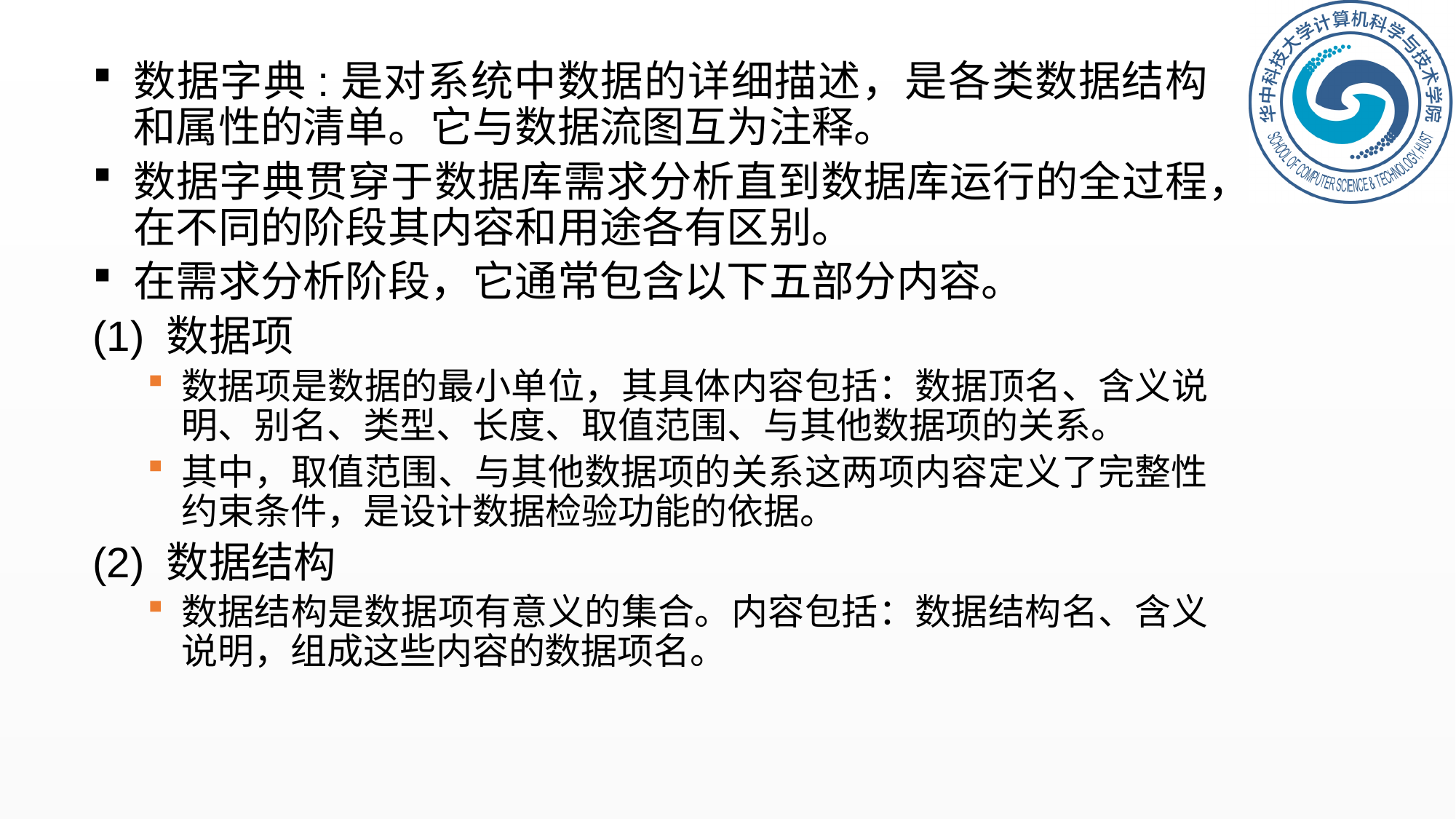

数据字典:是对系统中数据的详细描述，是各类数据结构和属性的清单。它与数据流图互为注释。
数据字典贯穿于数据库需求分析直到数据库运行的全过程，在不同的阶段其内容和用途各有区别。
在需求分析阶段，它通常包含以下五部分内容。
(1) 数据项
数据项是数据的最小单位，其具体内容包括：数据顶名、含义说明、别名、类型、长度、取值范围、与其他数据项的关系。
其中，取值范围、与其他数据项的关系这两项内容定义了完整性约束条件，是设计数据检验功能的依据。
(2) 数据结构
数据结构是数据项有意义的集合。内容包括：数据结构名、含义说明，组成这些内容的数据项名。